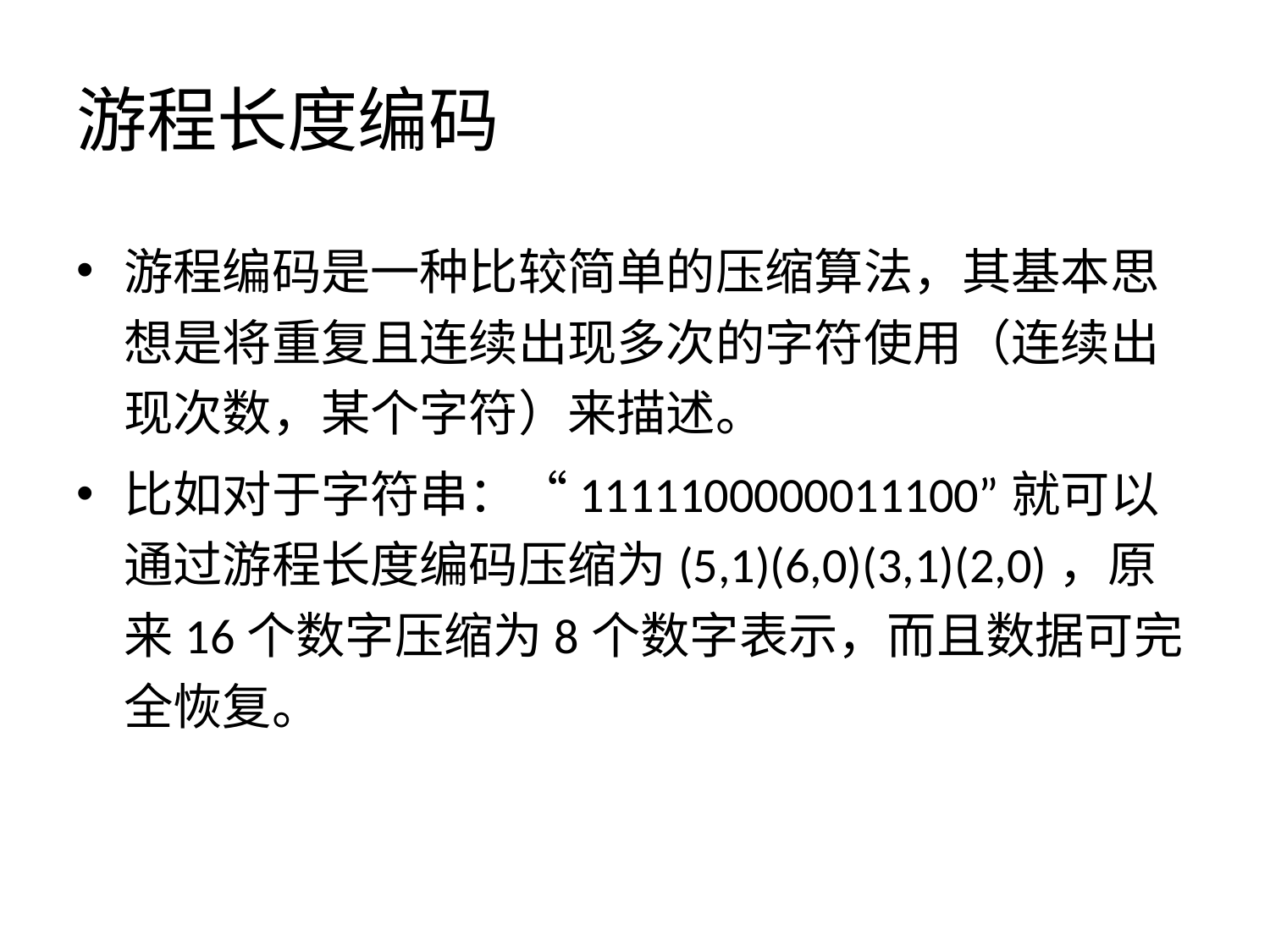

# 游程长度编码
游程编码是一种比较简单的压缩算法，其基本思想是将重复且连续出现多次的字符使用（连续出现次数，某个字符）来描述。
比如对于字符串：“1111100000011100”就可以通过游程长度编码压缩为(5,1)(6,0)(3,1)(2,0)，原来16个数字压缩为8个数字表示，而且数据可完全恢复。